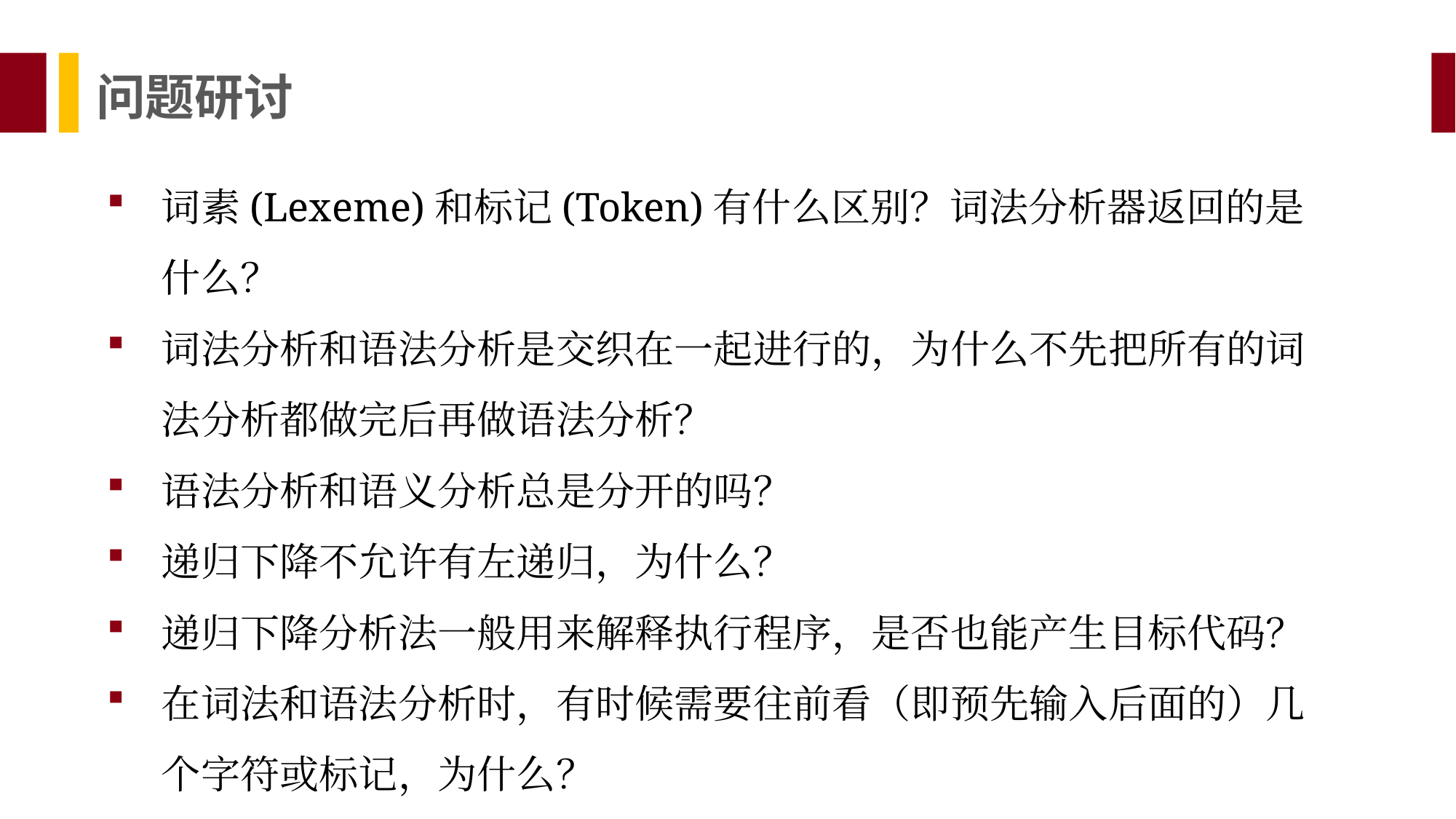

问题研讨
词素(Lexeme)和标记(Token)有什么区别？词法分析器返回的是什么？
词法分析和语法分析是交织在一起进行的，为什么不先把所有的词法分析都做完后再做语法分析？
语法分析和语义分析总是分开的吗？
递归下降不允许有左递归，为什么？
递归下降分析法一般用来解释执行程序，是否也能产生目标代码？
在词法和语法分析时，有时候需要往前看（即预先输入后面的）几个字符或标记，为什么？